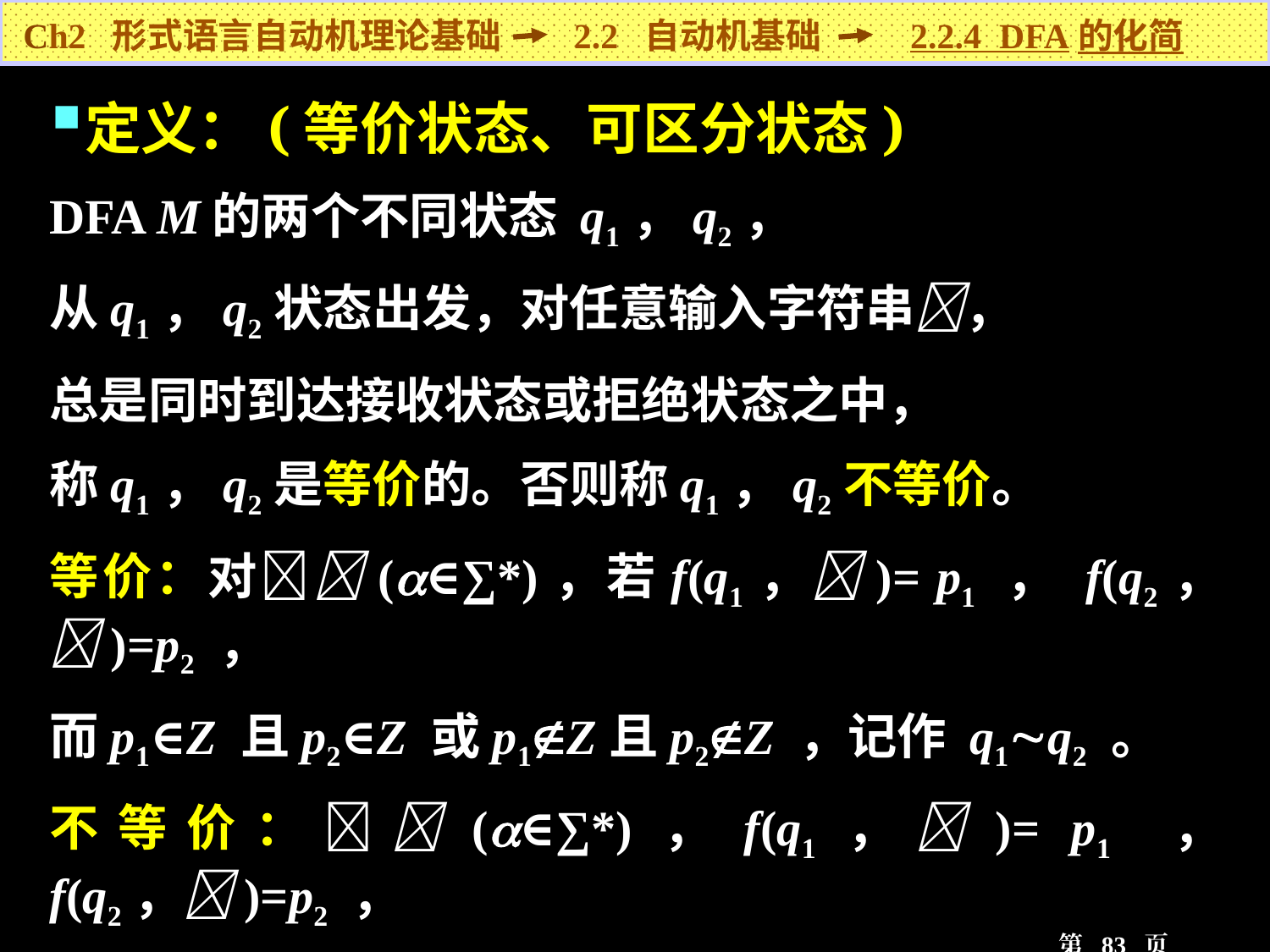

Ch2  形式语言自动机理论基础        2.2  自动机基础          2.2.4  DFA的化简

定义：(等价状态、可区分状态)
DFA M的两个不同状态 q1，q2，
从q1，q2状态出发，对任意输入字符串α，
总是同时到达接收状态或拒绝状态之中，
称q1，q2是等价的。否则称q1，q2不等价。
等价：对∀α(α∈∑*)，若f(q1，α)= p1 ， f(q2，α)=p2 ，
而p1∈Z 且p2∈Z 或p1∉Z且p2∉Z ，记作 q1∼q2 。
不等价：∃α(α∈∑*)，f(q1，α)= p1 ， f(q2，α)=p2 ，
p1∈Z而p2∉Z或p1∉Z而p2∈Z，称q1，q2被α所区分。